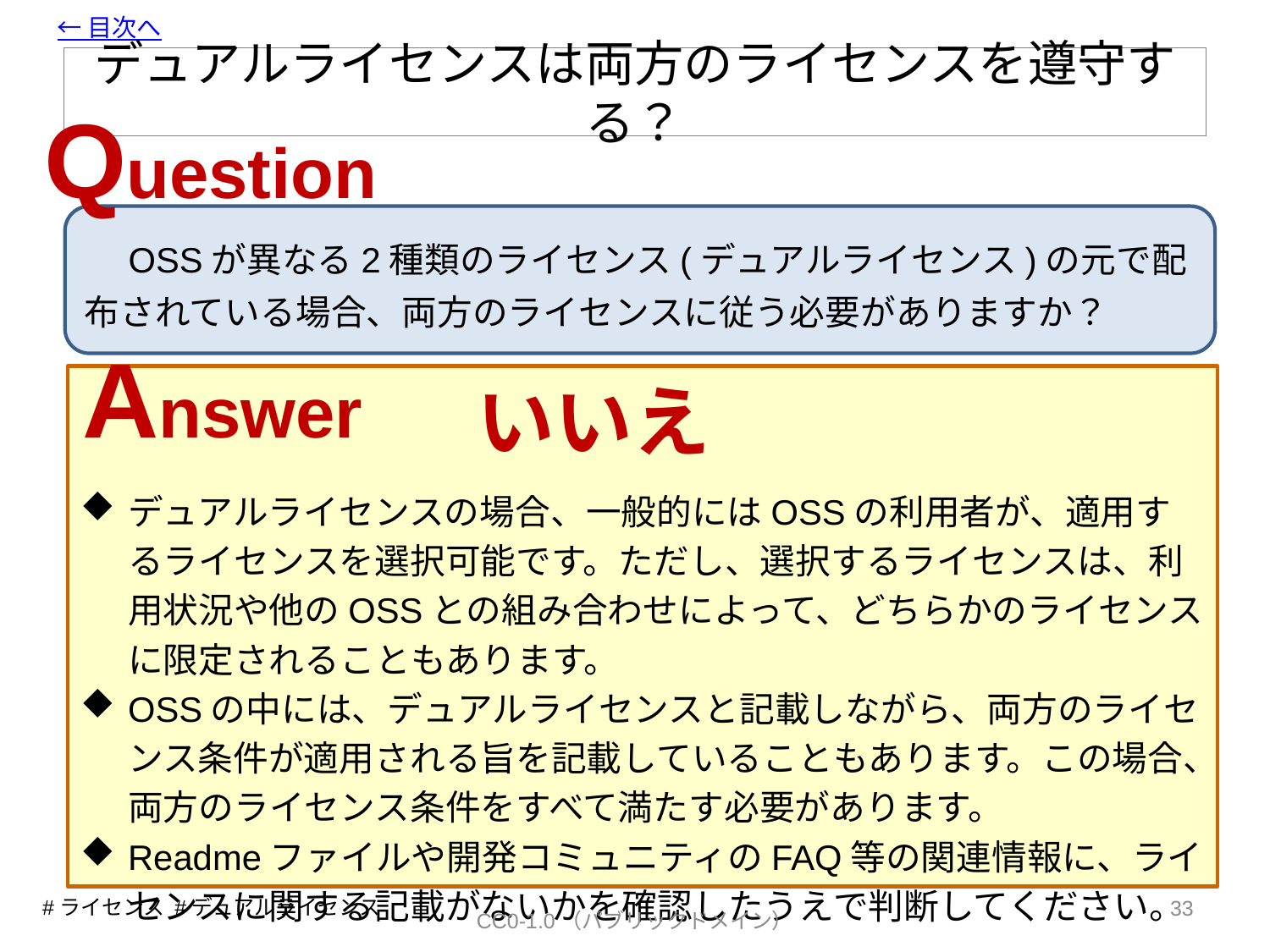

← 目次へ
# デュアルライセンスは両方のライセンスを遵守する？
Question
　OSSが異なる2種類のライセンス(デュアルライセンス)の元で配布されている場合、両方のライセンスに従う必要がありますか？
Answer

いいえ
デュアルライセンスの場合、一般的にはOSSの利用者が、適用するライセンスを選択可能です。ただし、選択するライセンスは、利用状況や他のOSSとの組み合わせによって、どちらかのライセンスに限定されることもあります。
OSSの中には、デュアルライセンスと記載しながら、両方のライセンス条件が適用される旨を記載していることもあります。この場合、両方のライセンス条件をすべて満たす必要があります。
Readmeファイルや開発コミュニティのFAQ等の関連情報に、ライセンスに関する記載がないかを確認したうえで判断してください。
33
#ライセンス #デュアルライセンス
CC0-1.0（パブリックドメイン）